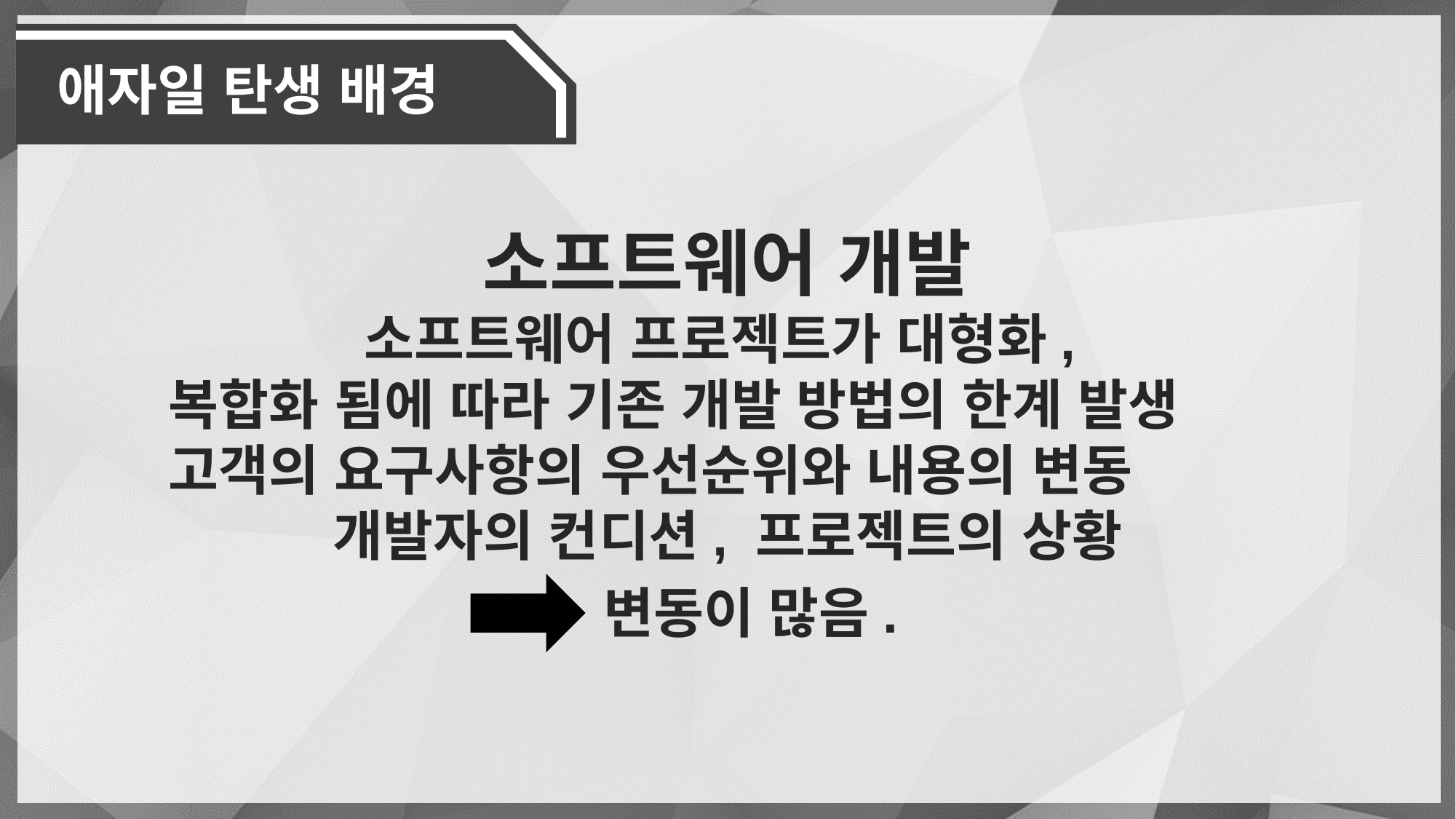

애자일 탄생 배경

소프트웨어 개발
소프트웨어 프로젝트가 대형화,
복합화 됨에 따라 기존 개발 방법의 한계 발생
고객의 요구사항의 우선순위와 내용의 변동
개발자의 컨디션, 프로젝트의 상황

변동이 많음.